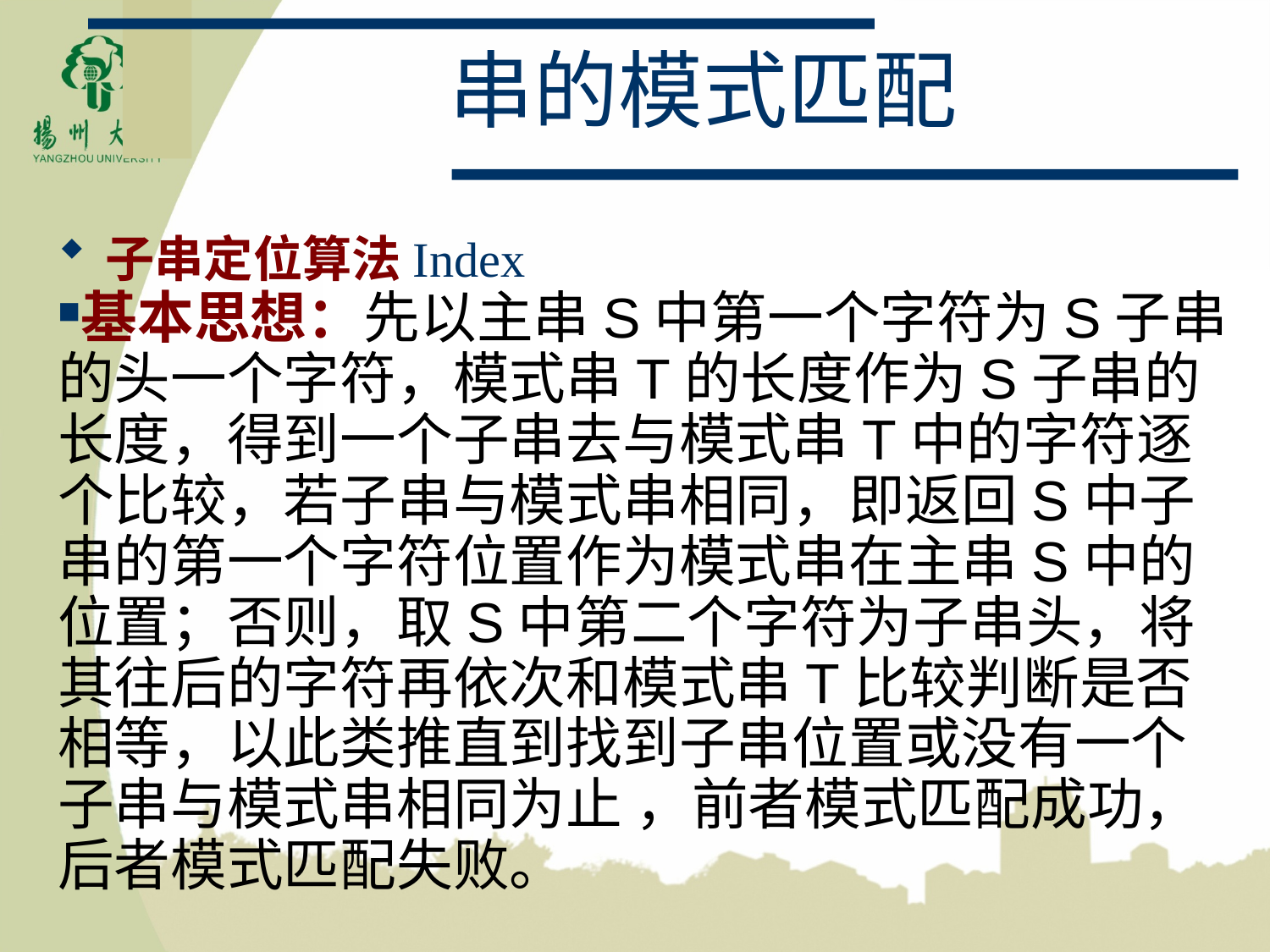

# 串的模式匹配
子串定位算法Index
基本思想：先以主串S中第一个字符为S子串的头一个字符，模式串T的长度作为S子串的长度，得到一个子串去与模式串T中的字符逐个比较，若子串与模式串相同，即返回S中子串的第一个字符位置作为模式串在主串S中的位置；否则，取S中第二个字符为子串头，将其往后的字符再依次和模式串T比较判断是否相等，以此类推直到找到子串位置或没有一个子串与模式串相同为止 ，前者模式匹配成功，后者模式匹配失败。